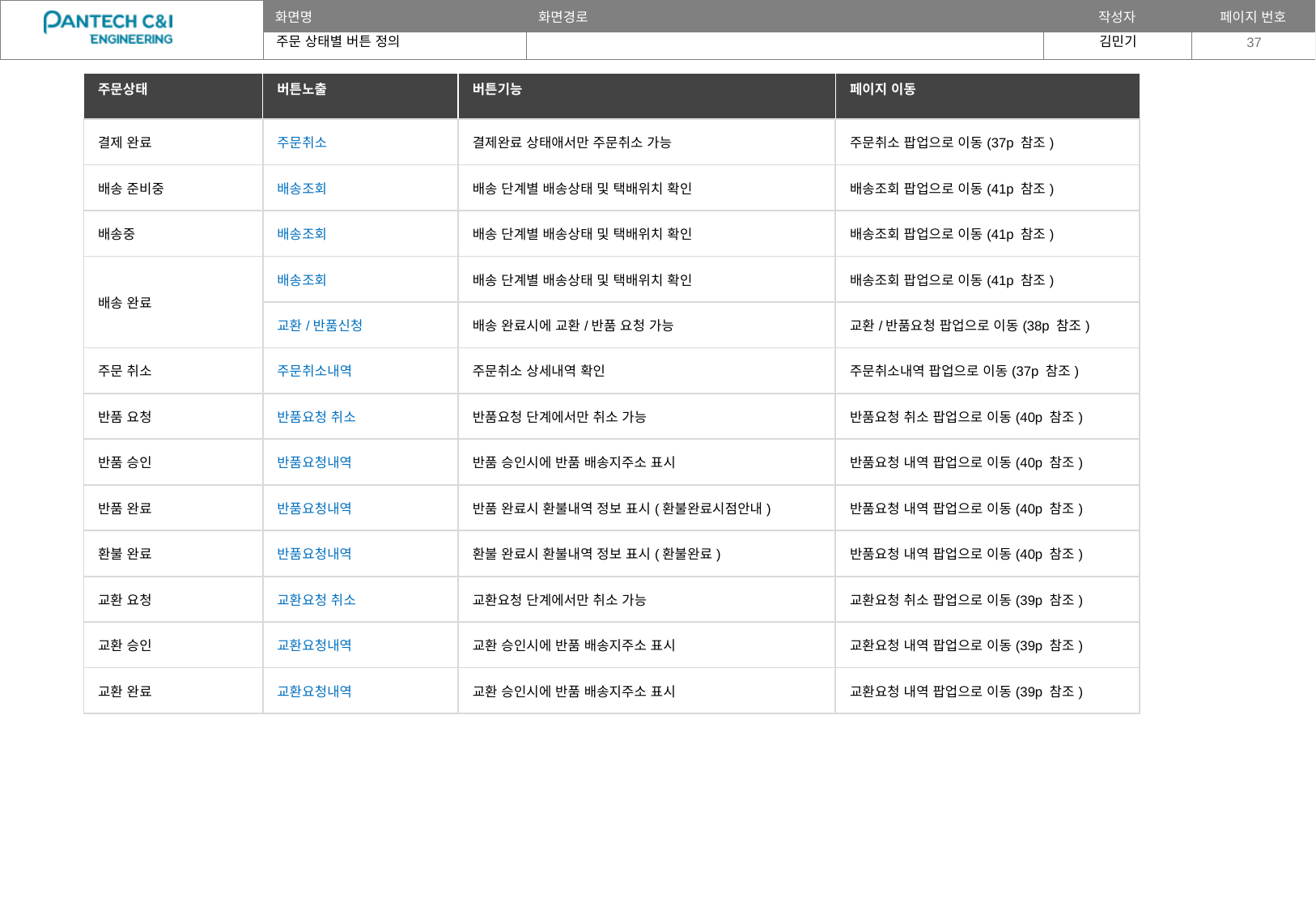

주문 상태별 버튼 정의
37
| 주문상태 | 버튼노출 | 버튼기능 | 페이지 이동 |
| --- | --- | --- | --- |
| 결제 완료 | 주문취소 | 결제완료 상태애서만 주문취소 가능 | 주문취소 팝업으로 이동(37p 참조) |
| 배송 준비중 | 배송조회 | 배송 단계별 배송상태 및 택배위치 확인 | 배송조회 팝업으로 이동(41p 참조) |
| 배송중 | 배송조회 | 배송 단계별 배송상태 및 택배위치 확인 | 배송조회 팝업으로 이동(41p 참조) |
| 배송 완료 | 배송조회 | 배송 단계별 배송상태 및 택배위치 확인 | 배송조회 팝업으로 이동(41p 참조) |
|  | 교환/반품신청 | 배송 완료시에 교환/반품 요청 가능 | 교환/반품요청 팝업으로 이동(38p 참조) |
| 주문 취소 | 주문취소내역 | 주문취소 상세내역 확인 | 주문취소내역 팝업으로 이동(37p 참조) |
| 반품 요청 | 반품요청 취소 | 반품요청 단계에서만 취소 가능 | 반품요청 취소 팝업으로 이동(40p 참조) |
| 반품 승인 | 반품요청내역 | 반품 승인시에 반품 배송지주소 표시 | 반품요청 내역 팝업으로 이동(40p 참조) |
| 반품 완료 | 반품요청내역 | 반품 완료시 환불내역 정보 표시(환불완료시점안내) | 반품요청 내역 팝업으로 이동(40p 참조) |
| 환불 완료 | 반품요청내역 | 환불 완료시 환불내역 정보 표시(환불완료) | 반품요청 내역 팝업으로 이동(40p 참조) |
| 교환 요청 | 교환요청 취소 | 교환요청 단계에서만 취소 가능 | 교환요청 취소 팝업으로 이동(39p 참조) |
| 교환 승인 | 교환요청내역 | 교환 승인시에 반품 배송지주소 표시 | 교환요청 내역 팝업으로 이동(39p 참조) |
| 교환 완료 | 교환요청내역 | 교환 승인시에 반품 배송지주소 표시 | 교환요청 내역 팝업으로 이동(39p 참조) |